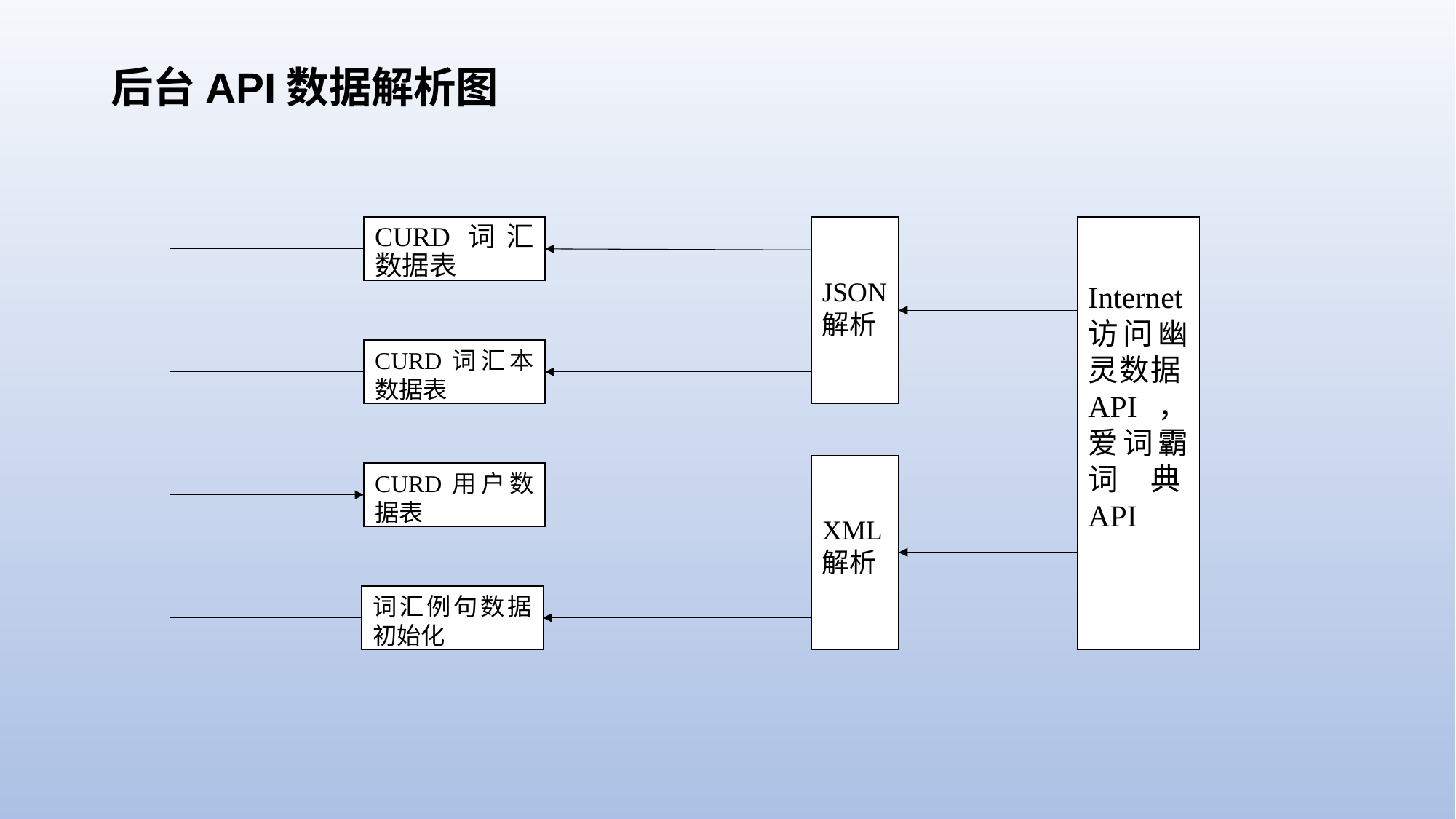

# 后台API数据解析图
CURD词汇数据表

JSON解析

Internet访问幽灵数据API，爱词霸词典API
CURD词汇本数据表

XML解析
CURD用户数据表
词汇例句数据初始化